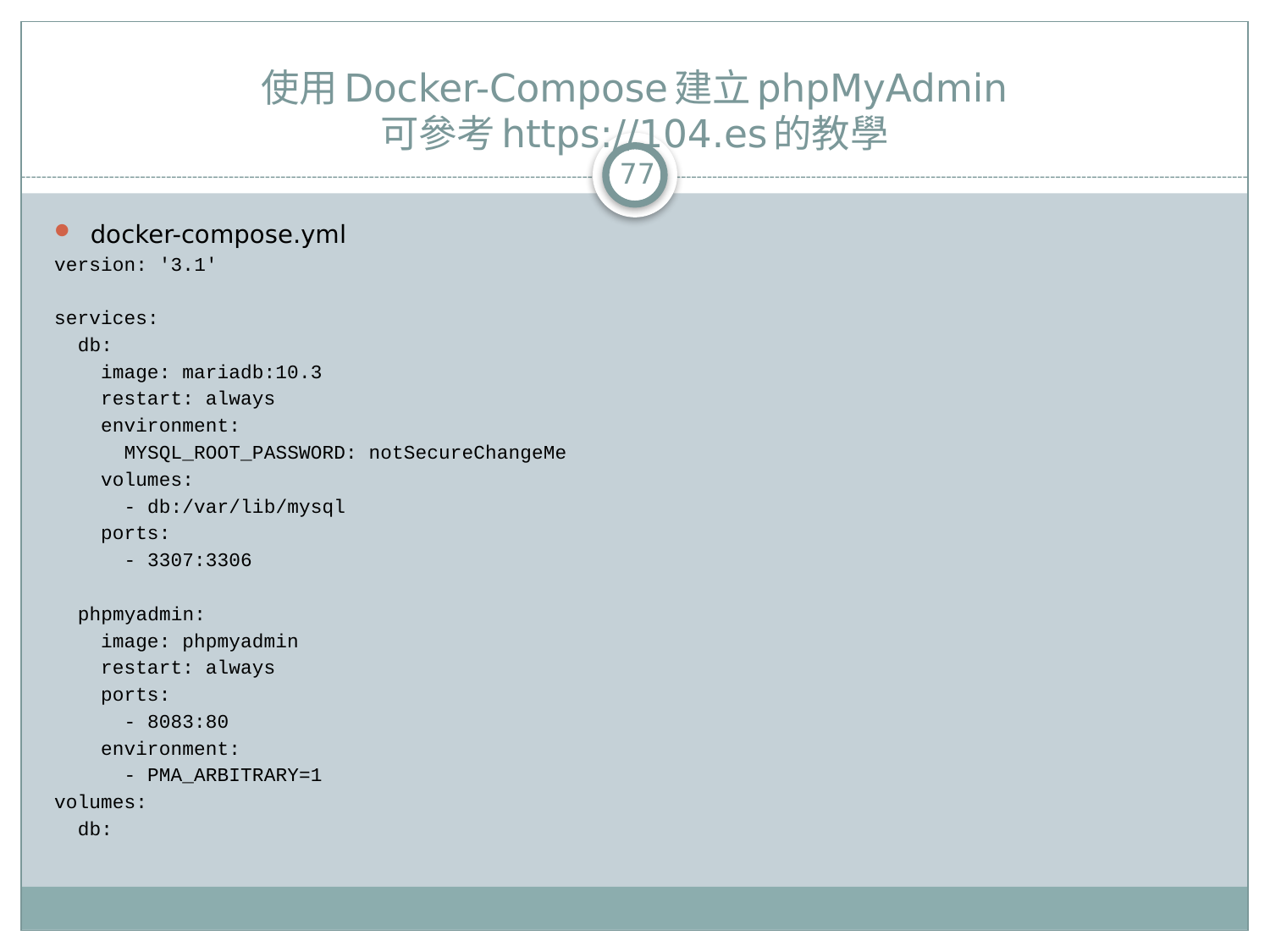

# 使用Docker-Compose建立phpMyAdmin 可參考https://104.es的教學
77
docker-compose.yml
version: '3.1'

services:
  db:
    image: mariadb:10.3
    restart: always
    environment:
      MYSQL_ROOT_PASSWORD: notSecureChangeMe
    volumes:
      - db:/var/lib/mysql
    ports:
      - 3307:3306

  phpmyadmin:
    image: phpmyadmin
    restart: always
    ports:
      - 8083:80
    environment:
      - PMA_ARBITRARY=1
volumes:
  db: